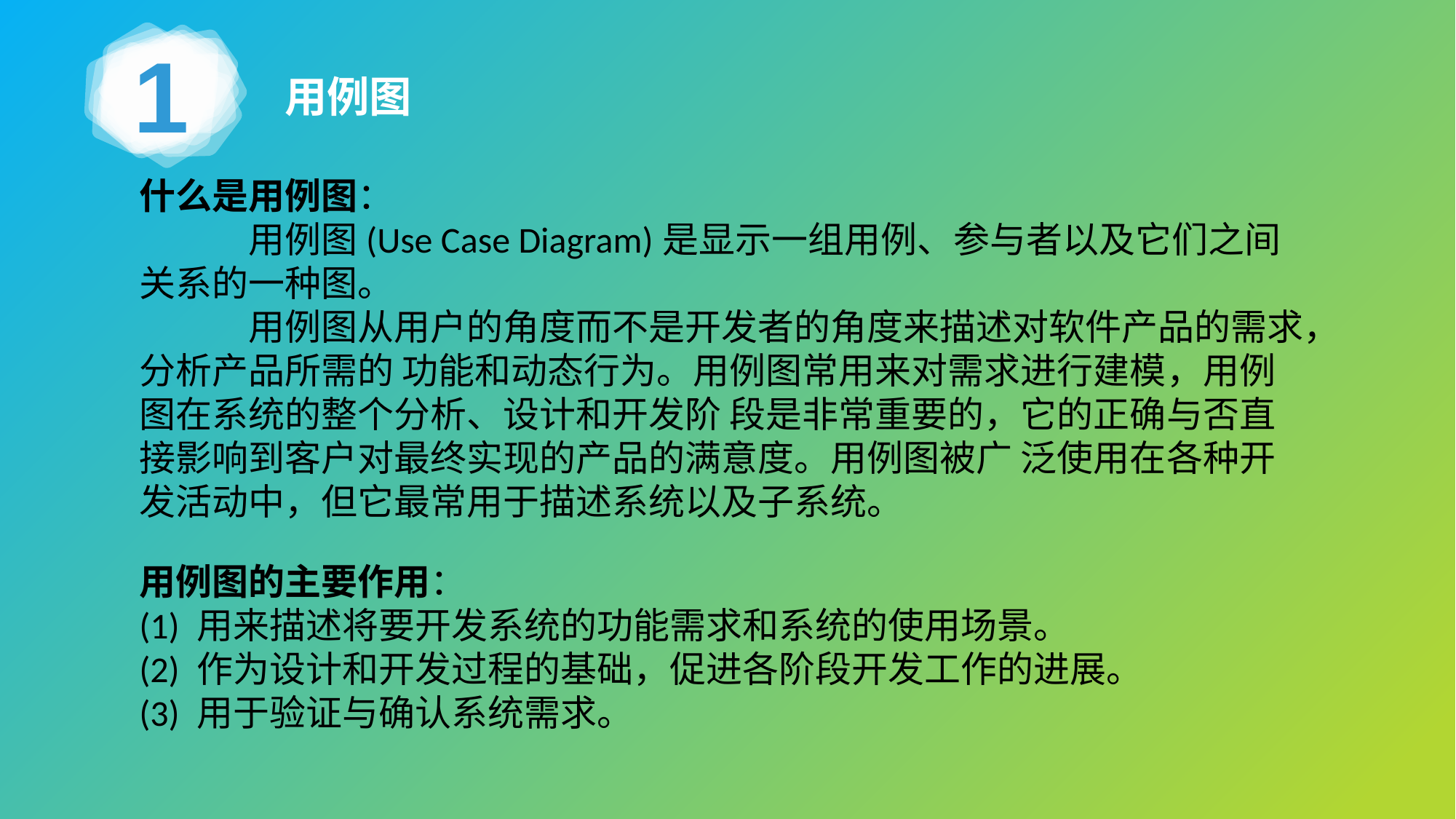

1

用例图
什么是用例图：
	用例图(Use Case Diagram)是显示一组用例、参与者以及它们之间关系的一种图。
	用例图从用户的角度而不是开发者的角度来描述对软件产品的需求，分析产品所需的 功能和动态行为。用例图常用来对需求进行建模，用例图在系统的整个分析、设计和开发阶 段是非常重要的，它的正确与否直接影响到客户对最终实现的产品的满意度。用例图被广 泛使用在各种开发活动中，但它最常用于描述系统以及子系统。

用例图的主要作用：
(1) 用来描述将要开发系统的功能需求和系统的使用场景。
(2) 作为设计和开发过程的基础，促进各阶段开发工作的进展。
(3) 用于验证与确认系统需求。